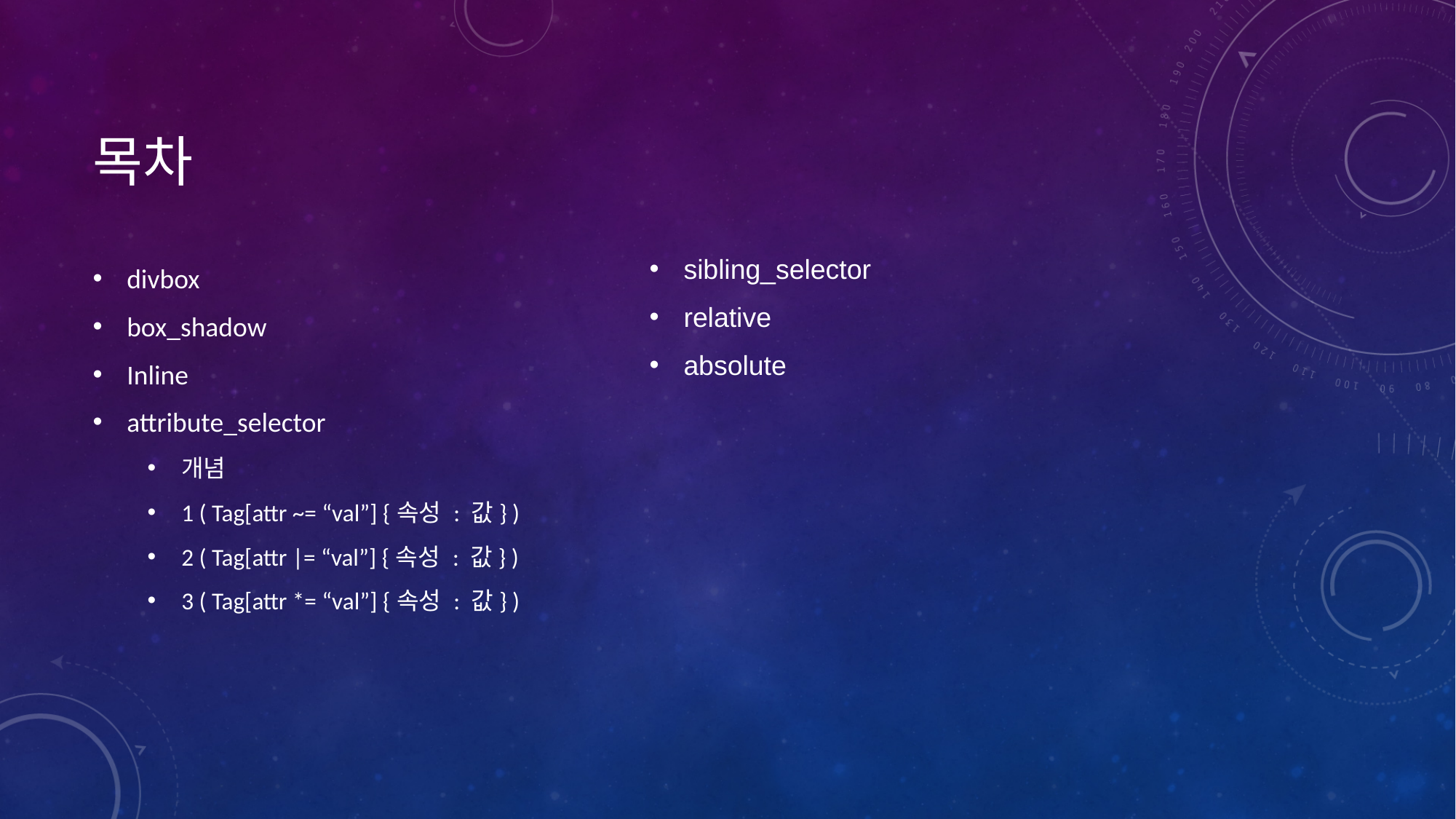

# 목차
sibling_selector
relative
absolute
divbox
box_shadow
Inline
attribute_selector
개념
1 ( Tag[attr ~= “val”] {속성 : 값} )
2 ( Tag[attr |= “val”] {속성 : 값} )
3 ( Tag[attr *= “val”] {속성 : 값} )